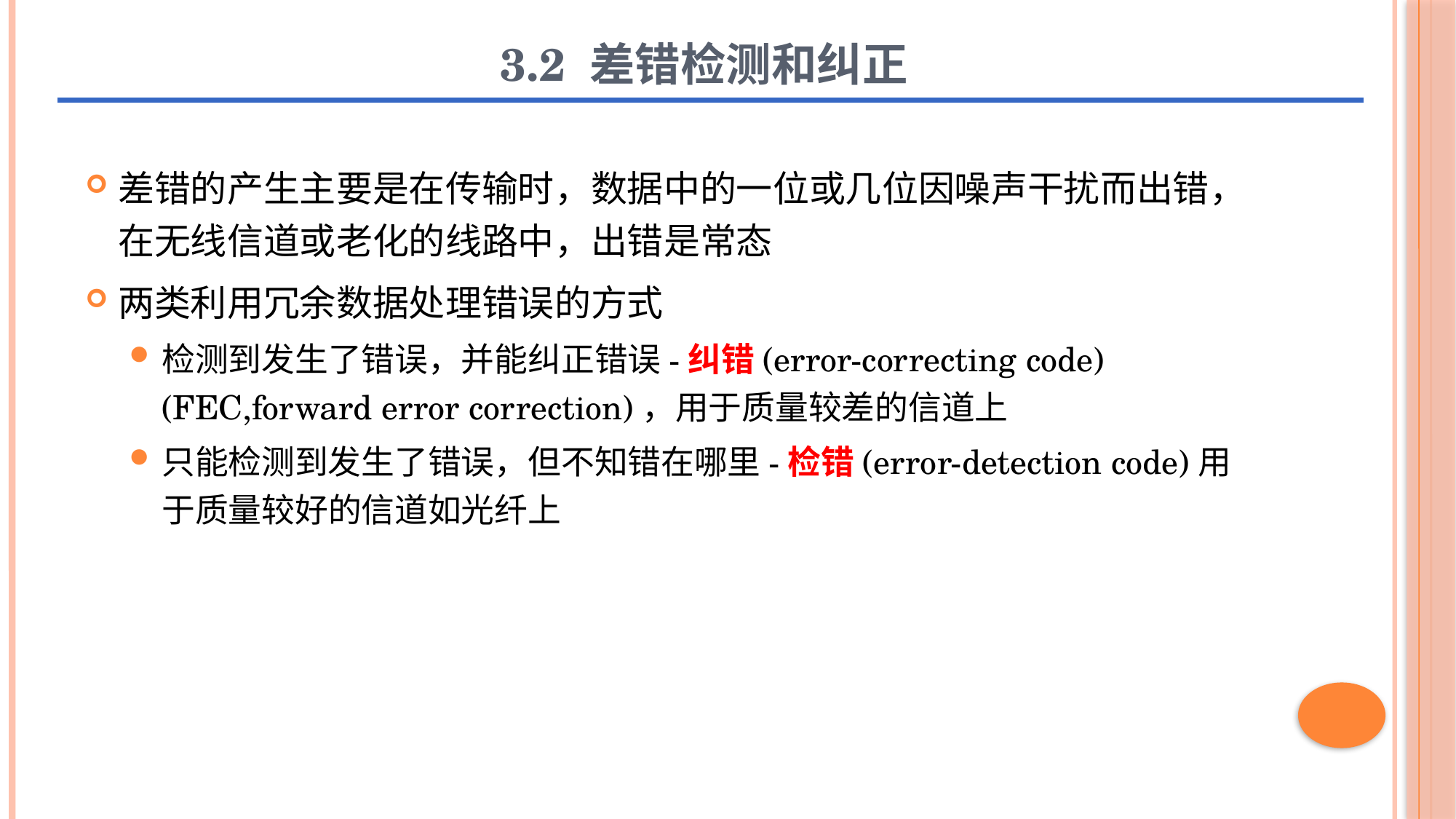

# 3.2 差错检测和纠正
差错的产生主要是在传输时，数据中的一位或几位因噪声干扰而出错，在无线信道或老化的线路中，出错是常态
两类利用冗余数据处理错误的方式
检测到发生了错误，并能纠正错误-纠错(error-correcting code)(FEC,forward error correction)，用于质量较差的信道上
只能检测到发生了错误，但不知错在哪里-检错(error-detection code)用于质量较好的信道如光纤上